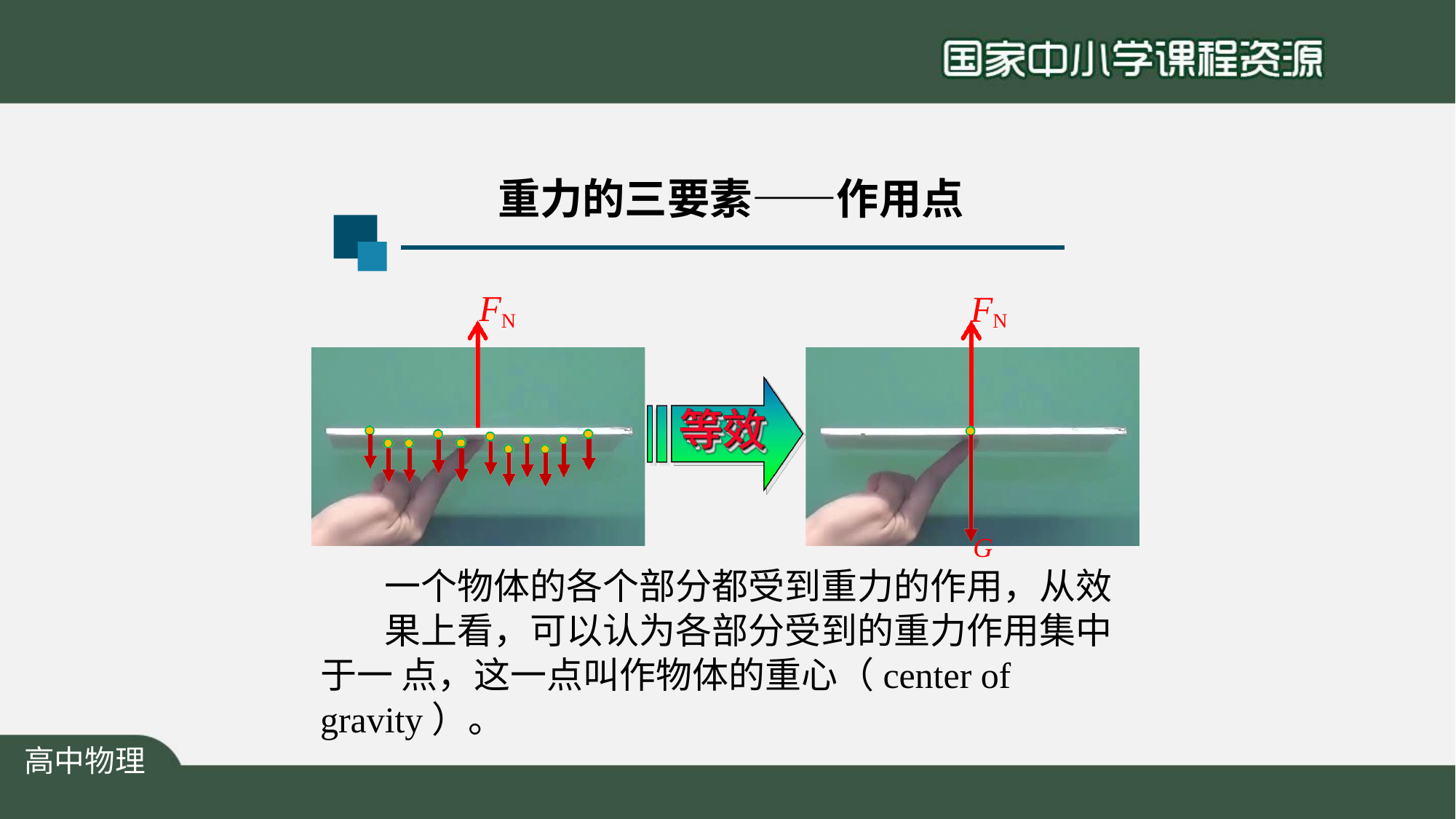

# 重力的三要素——作用点

FN
FN

G
一个物体的各个部分都受到重力的作用，从效
果上看，可以认为各部分受到的重力作用集中于一 点，这一点叫作物体的重心（center of gravity）。
高中物理